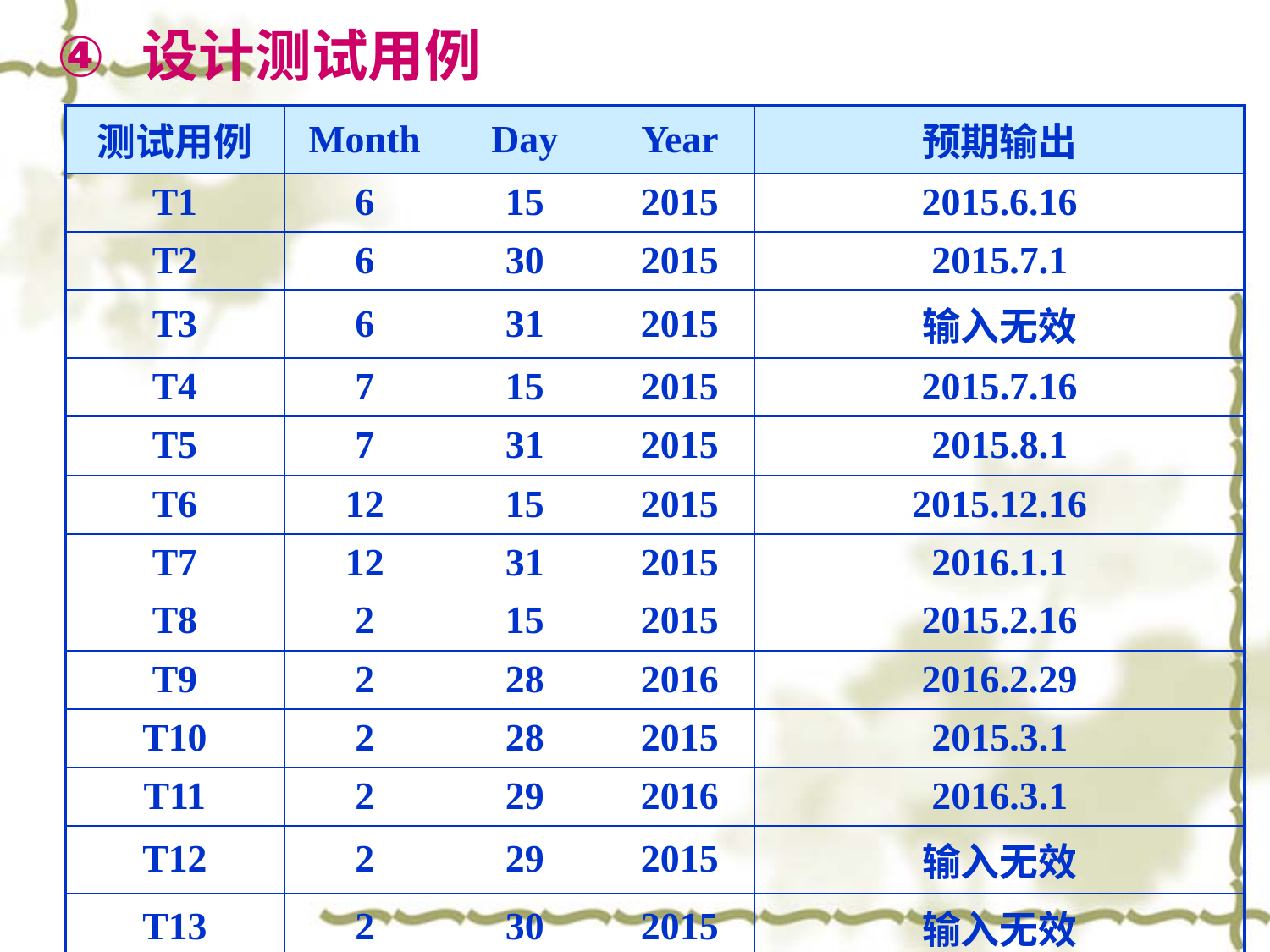

设计测试用例
| 测试用例 | Month | Day | Year | 预期输出 |
| --- | --- | --- | --- | --- |
| T1 | 6 | 15 | 2015 | 2015.6.16 |
| T2 | 6 | 30 | 2015 | 2015.7.1 |
| T3 | 6 | 31 | 2015 | 输入无效 |
| T4 | 7 | 15 | 2015 | 2015.7.16 |
| T5 | 7 | 31 | 2015 | 2015.8.1 |
| T6 | 12 | 15 | 2015 | 2015.12.16 |
| T7 | 12 | 31 | 2015 | 2016.1.1 |
| T8 | 2 | 15 | 2015 | 2015.2.16 |
| T9 | 2 | 28 | 2016 | 2016.2.29 |
| T10 | 2 | 28 | 2015 | 2015.3.1 |
| T11 | 2 | 29 | 2016 | 2016.3.1 |
| T12 | 2 | 29 | 2015 | 输入无效 |
| T13 | 2 | 30 | 2015 | 输入无效 |